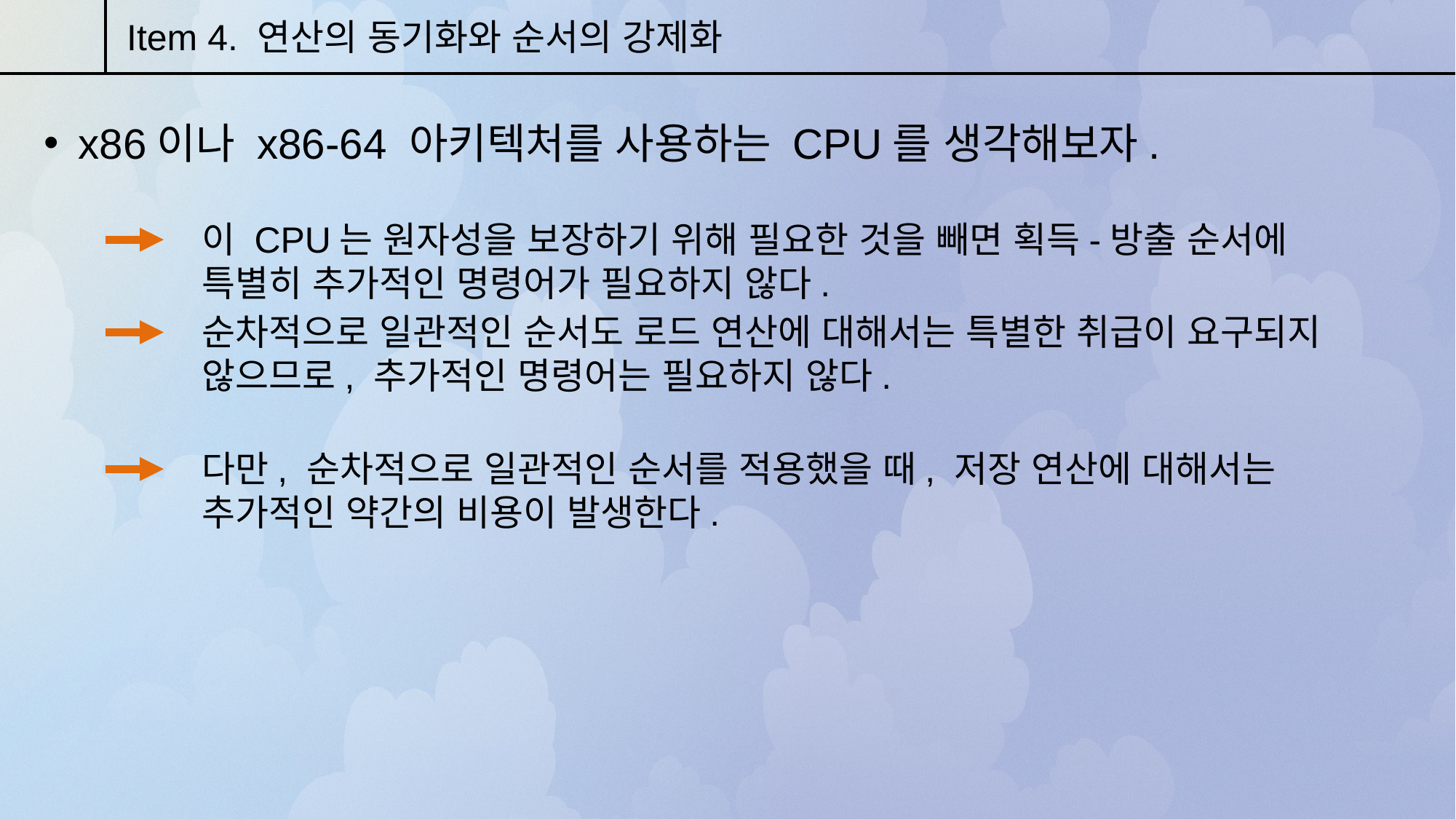

Item 4. 연산의 동기화와 순서의 강제화
x86이나 x86-64 아키텍처를 사용하는 CPU를 생각해보자.
이 CPU는 원자성을 보장하기 위해 필요한 것을 빼면 획득-방출 순서에 특별히 추가적인 명령어가 필요하지 않다.
순차적으로 일관적인 순서도 로드 연산에 대해서는 특별한 취급이 요구되지 않으므로, 추가적인 명령어는 필요하지 않다.
다만, 순차적으로 일관적인 순서를 적용했을 때, 저장 연산에 대해서는 추가적인 약간의 비용이 발생한다.